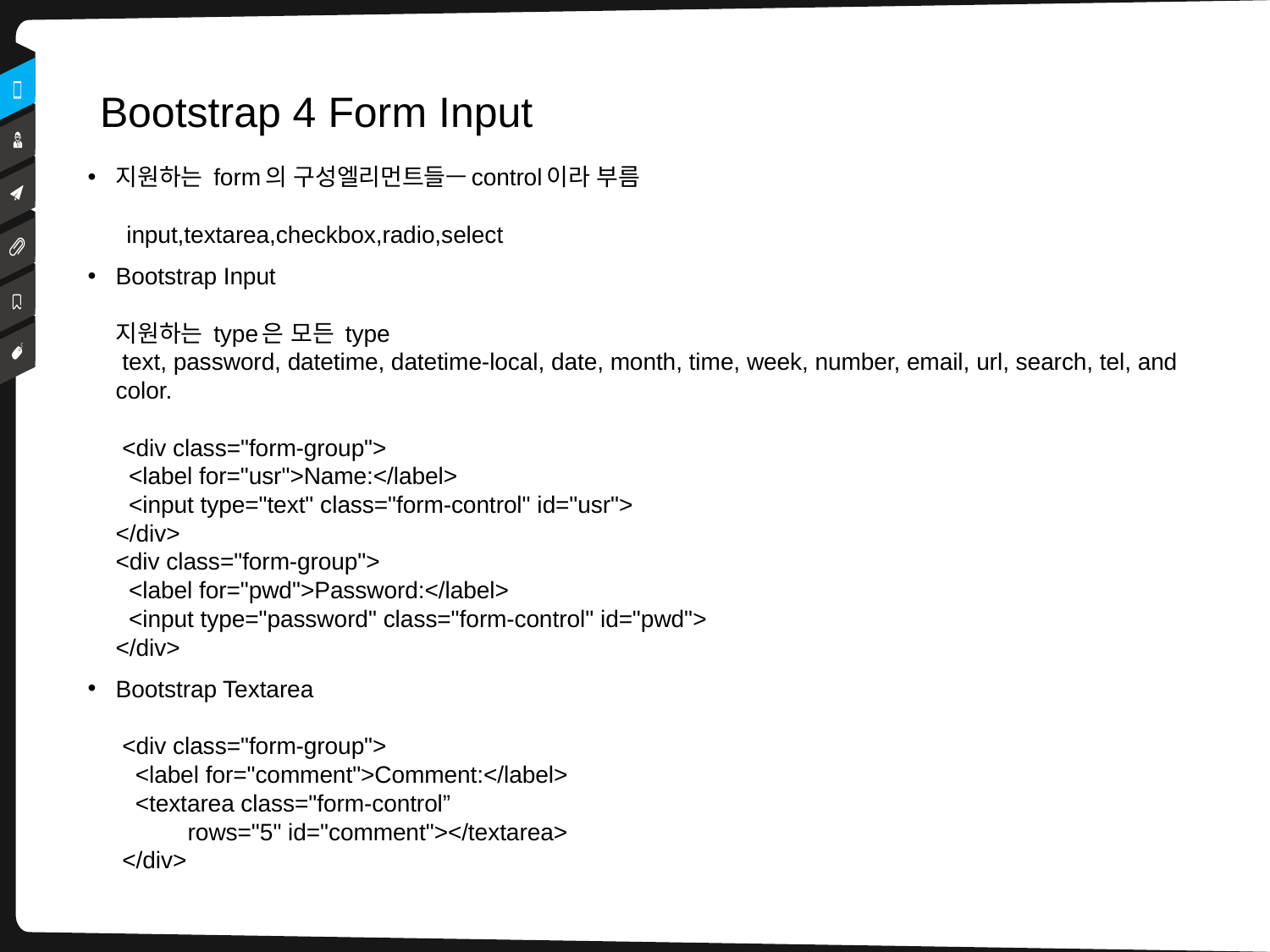

# Bootstrap 4 Form Input
지원하는 form의 구성엘리먼트들—control이라 부름
 input,textarea,checkbox,radio,select
Bootstrap Input
지원하는 type은 모든 type
 text, password, datetime, datetime-local, date, month, time, week, number, email, url, search, tel, and color.
 <div class="form-group">
  <label for="usr">Name:</label>
  <input type="text" class="form-control" id="usr">
</div>
<div class="form-group">
  <label for="pwd">Password:</label>
  <input type="password" class="form-control" id="pwd">
</div>
Bootstrap Textarea
 <div class="form-group">
   <label for="comment">Comment:</label>
   <textarea class="form-control”
           rows="5" id="comment"></textarea>
 </div>